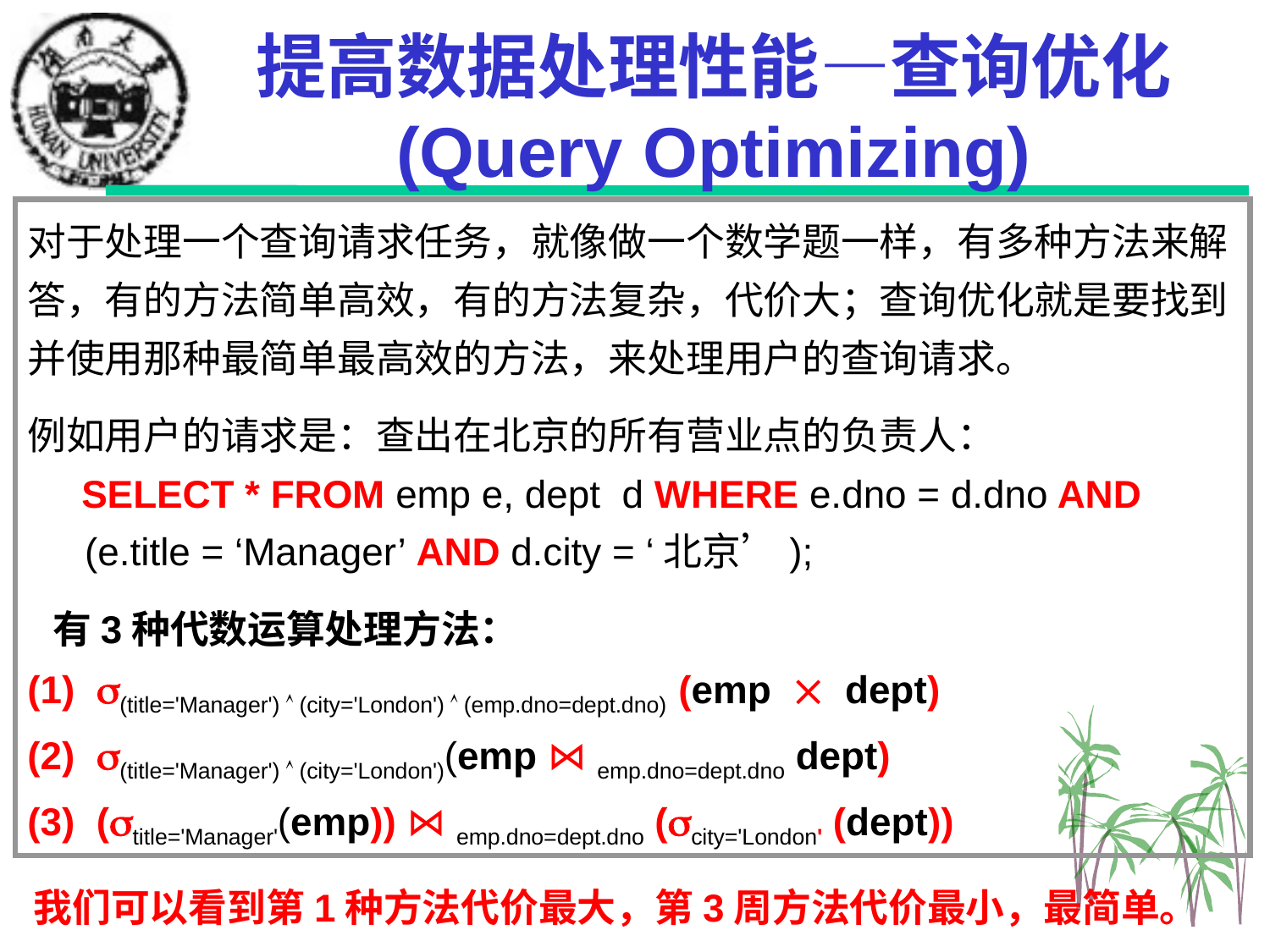

# 提高数据处理性能—查询优化 (Query Optimizing)
对于处理一个查询请求任务，就像做一个数学题一样，有多种方法来解答，有的方法简单高效，有的方法复杂，代价大；查询优化就是要找到并使用那种最简单最高效的方法，来处理用户的查询请求。
例如用户的请求是：查出在北京的所有营业点的负责人：
     SELECT * FROM emp e, dept  d WHERE e.dno = d.dno AND
   (e.title = ‘Manager’ AND d.city = ‘北京’);
有3种代数运算处理方法：
  σ(title='Manager') ∧ (city='London') ∧ (emp.dno=dept.dno)  (emp  ×  dept)
  σ(title='Manager') ∧ (city='London')(emp ⋈ emp.dno=dept.dno dept)
  (σtitle='Manager'(emp)) ⋈ emp.dno=dept.dno (σcity='London' (dept))
我们可以看到第1种方法代价最大，第3周方法代价最小，最简单。